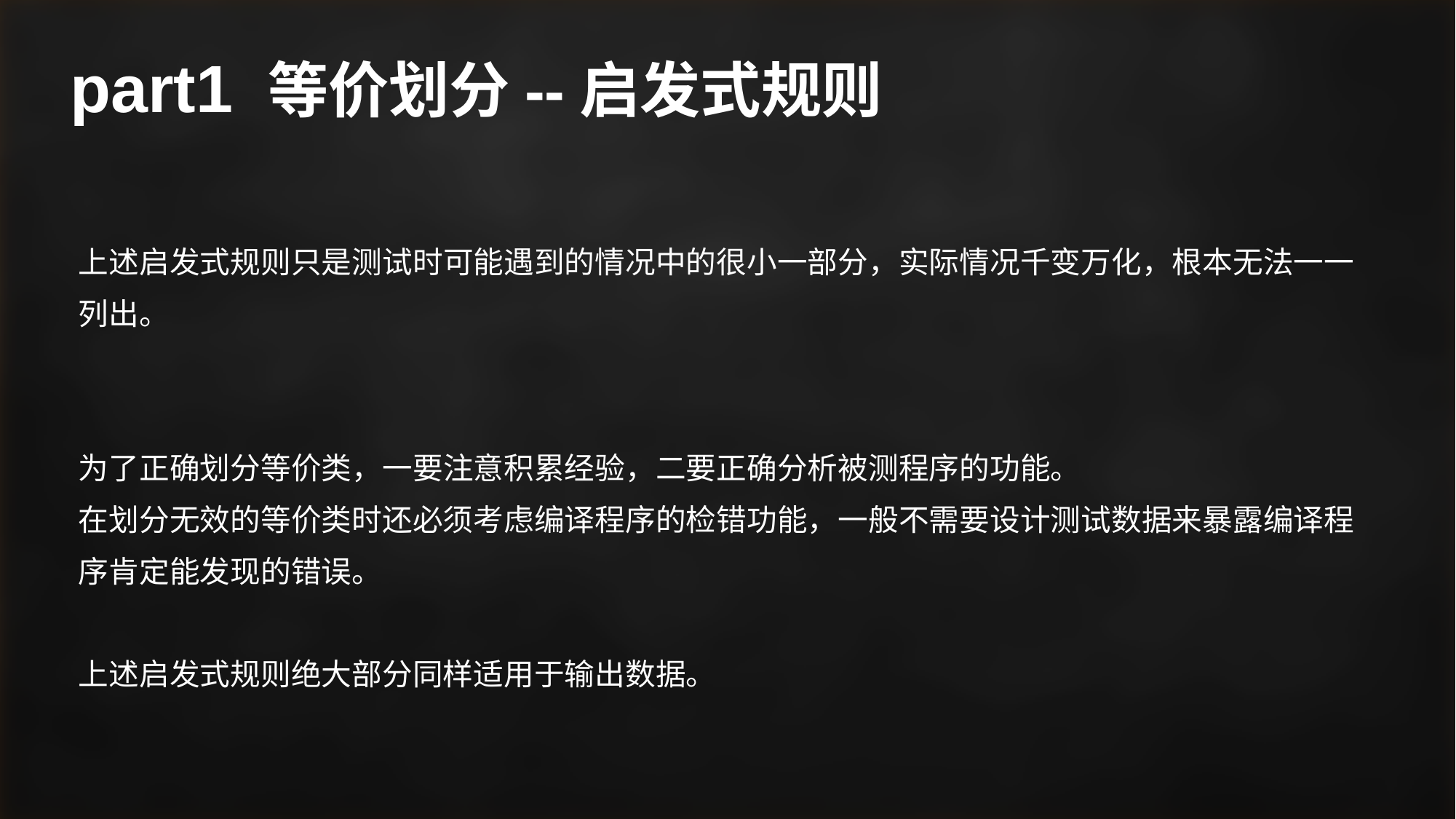

# part1 等价划分--启发式规则
上述启发式规则只是测试时可能遇到的情况中的很小一部分，实际情况千变万化，根本无法一一列出。

为了正确划分等价类，一要注意积累经验，二要正确分析被测程序的功能。
在划分无效的等价类时还必须考虑编译程序的检错功能，一般不需要设计测试数据来暴露编译程序肯定能发现的错误。

上述启发式规则绝大部分同样适用于输出数据。